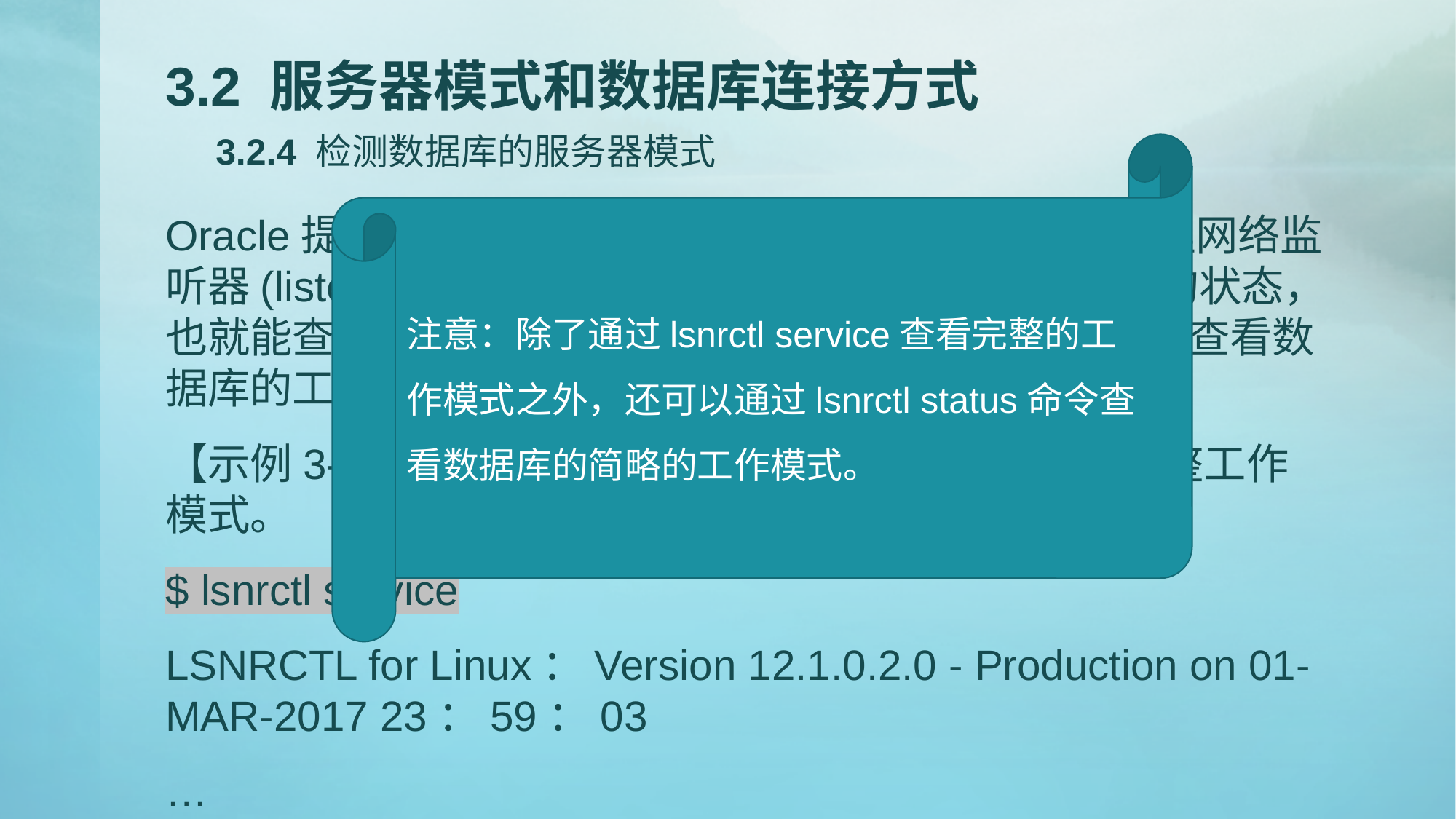

# 3.2 服务器模式和数据库连接方式 3.2.4 检测数据库的服务器模式
注意：除了通过lsnrctl service查看完整的工作模式之外，还可以通过lsnrctl status命令查看数据库的简略的工作模式。
Oracle提供了一个重要的管理程序lsnrctl，它用来管理网络监听器(listener)，查看监听器的状态。通过查看监听器的状态，也就能查看数据库的工作进程的状态，可以通过lsnrctl查看数据库的工作模式：
【示例3-2】通过lsnrctl service命令查看数据库的完整工作模式。
$ lsnrctl service
LSNRCTL for Linux：Version 12.1.0.2.0 - Production on 01-MAR-2017 23：59：03
…